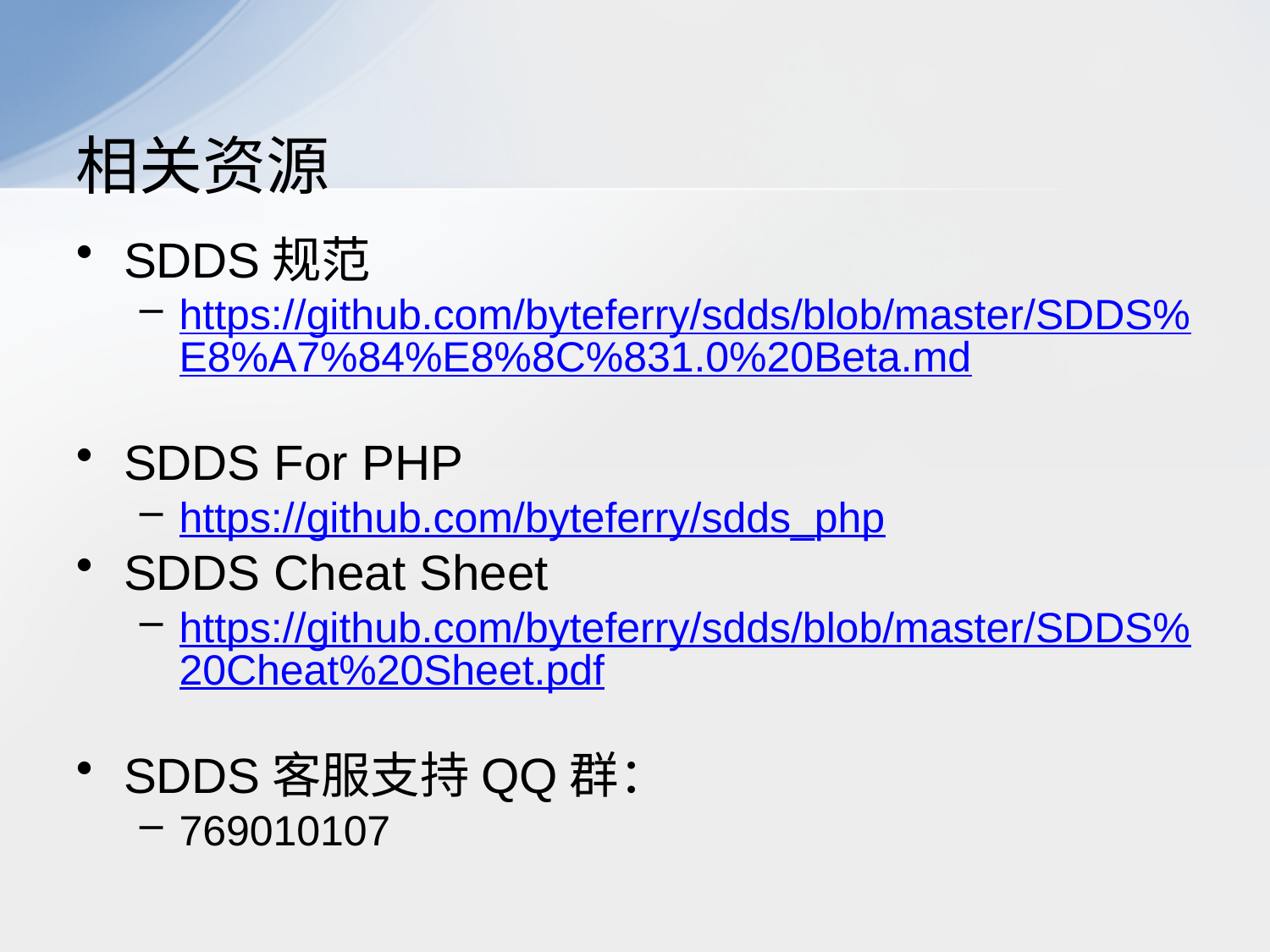

# 相关资源
SDDS规范
https://github.com/byteferry/sdds/blob/master/SDDS%E8%A7%84%E8%8C%831.0%20Beta.md
SDDS For PHP
https://github.com/byteferry/sdds_php
SDDS Cheat Sheet
https://github.com/byteferry/sdds/blob/master/SDDS%20Cheat%20Sheet.pdf
SDDS客服支持QQ群：
769010107